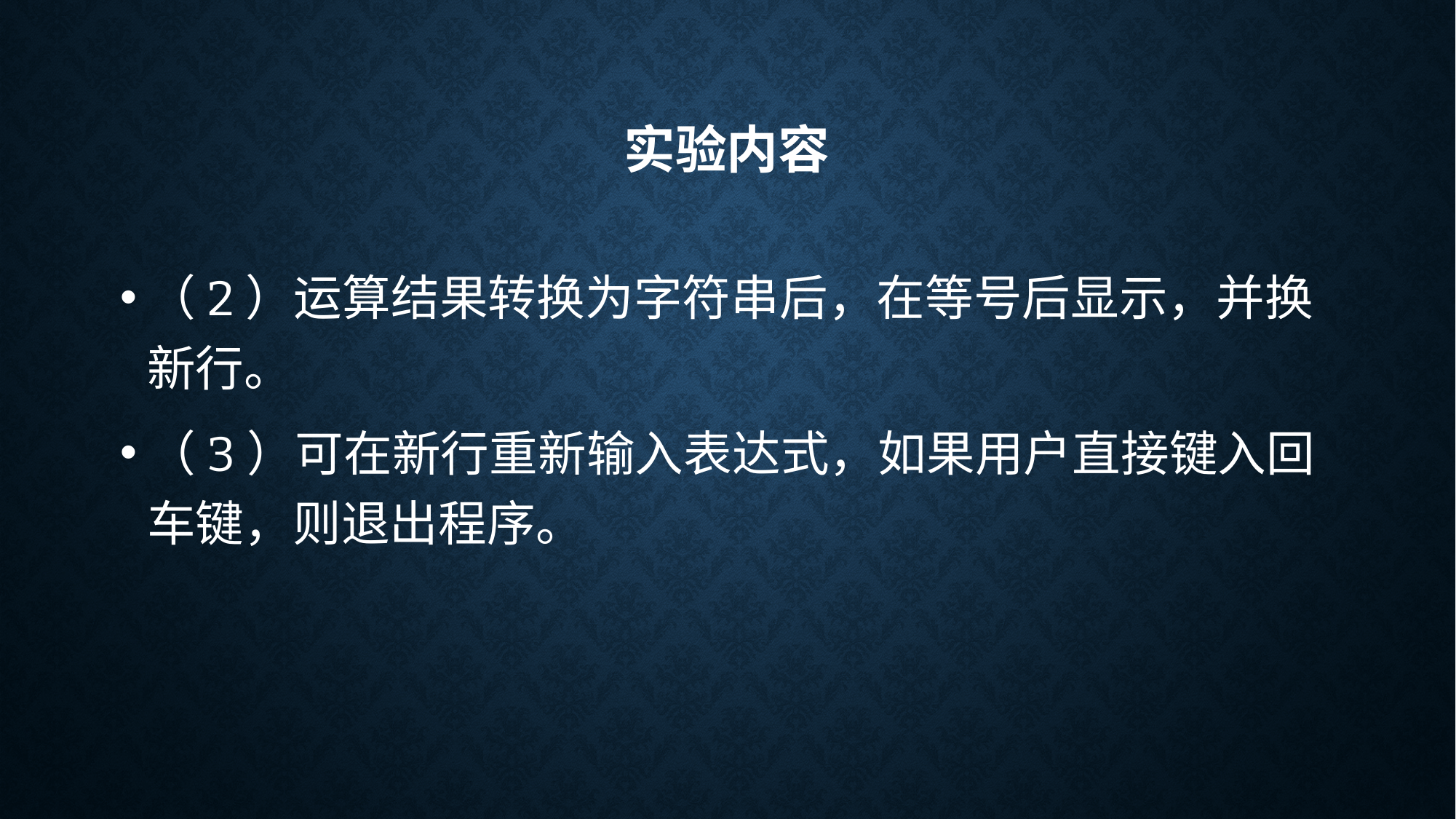

# 实验内容
（2）运算结果转换为字符串后，在等号后显示，并换新行。
（3）可在新行重新输入表达式，如果用户直接键入回车键，则退出程序。